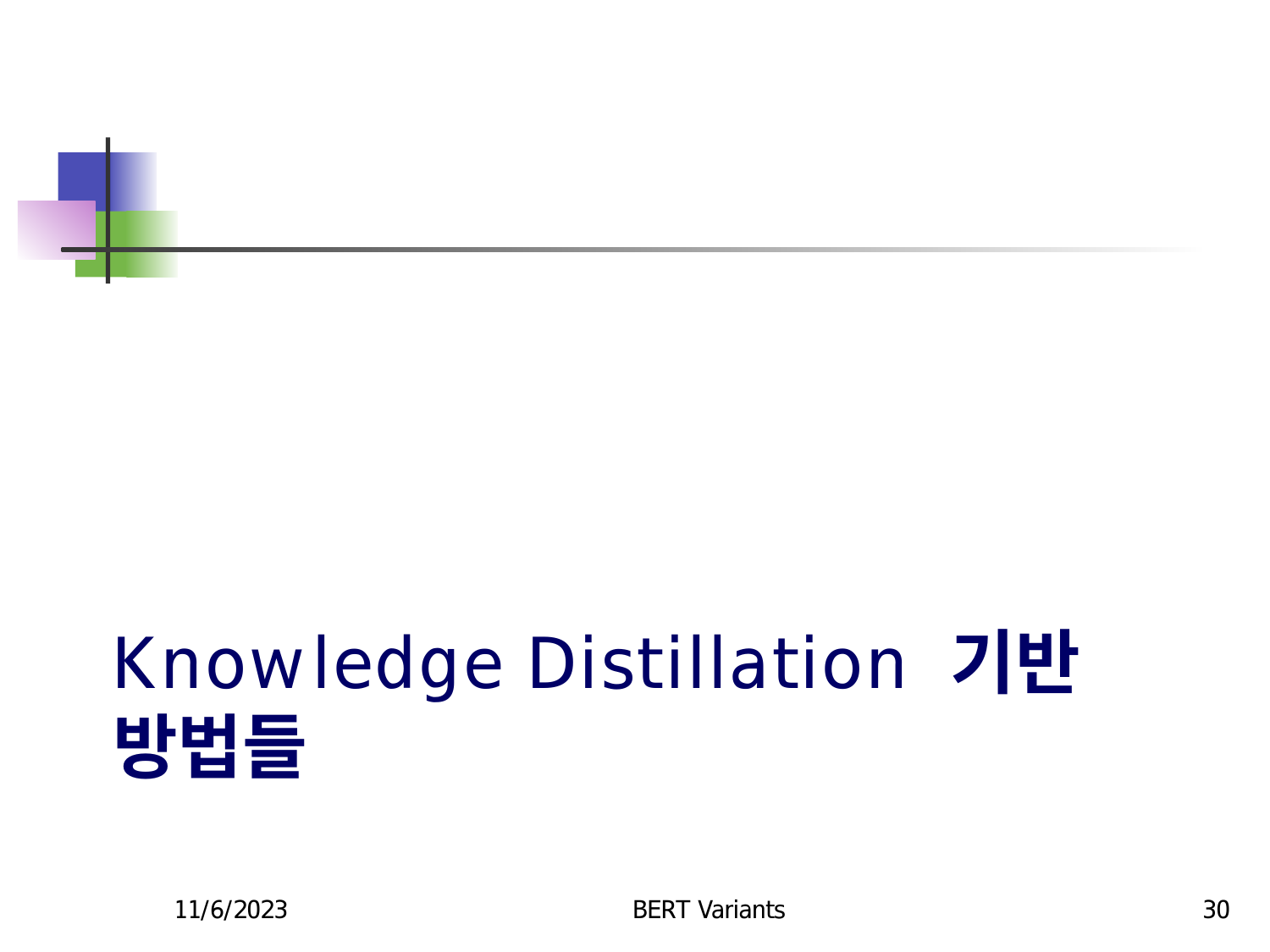

# Knowledge Distillation 기반 방법들
11/6/2023
BERT Variants
30